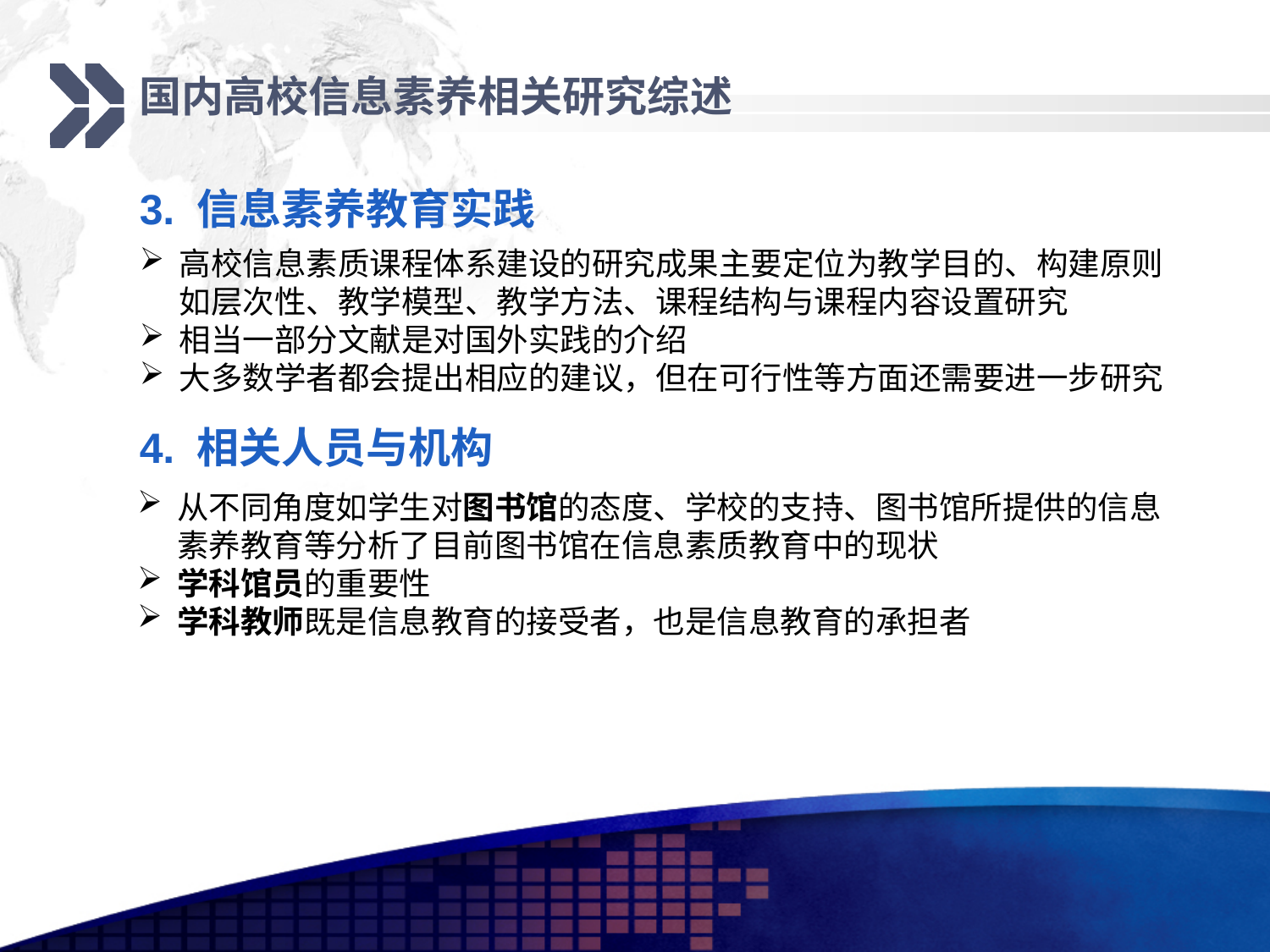

国内高校信息素养相关研究综述
3. 信息素养教育实践
高校信息素质课程体系建设的研究成果主要定位为教学目的、构建原则如层次性、教学模型、教学方法、课程结构与课程内容设置研究
相当一部分文献是对国外实践的介绍
大多数学者都会提出相应的建议，但在可行性等方面还需要进一步研究
4. 相关人员与机构
从不同角度如学生对图书馆的态度、学校的支持、图书馆所提供的信息素养教育等分析了目前图书馆在信息素质教育中的现状
学科馆员的重要性
学科教师既是信息教育的接受者，也是信息教育的承担者